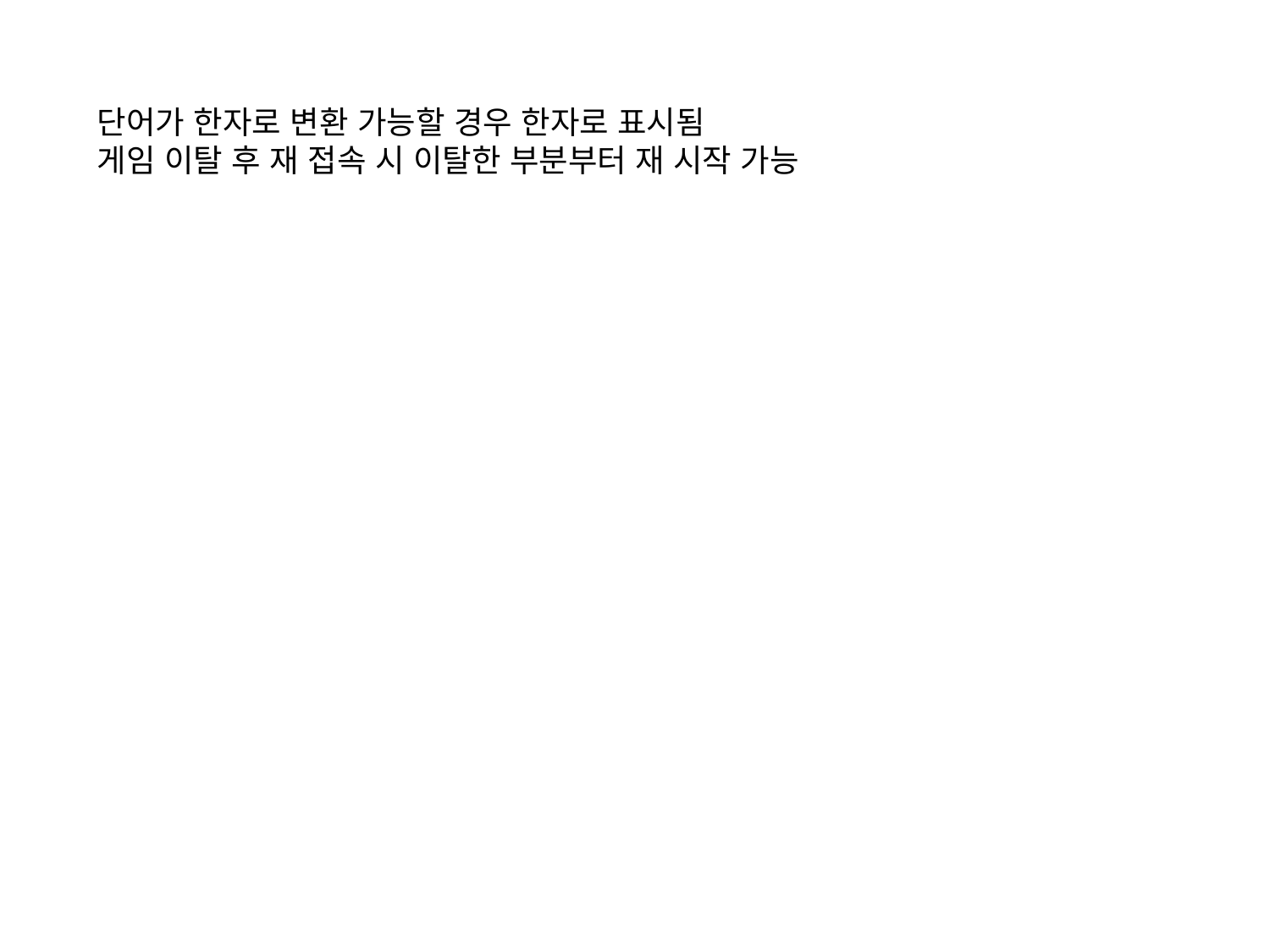

단어가 한자로 변환 가능할 경우 한자로 표시됨
게임 이탈 후 재 접속 시 이탈한 부분부터 재 시작 가능